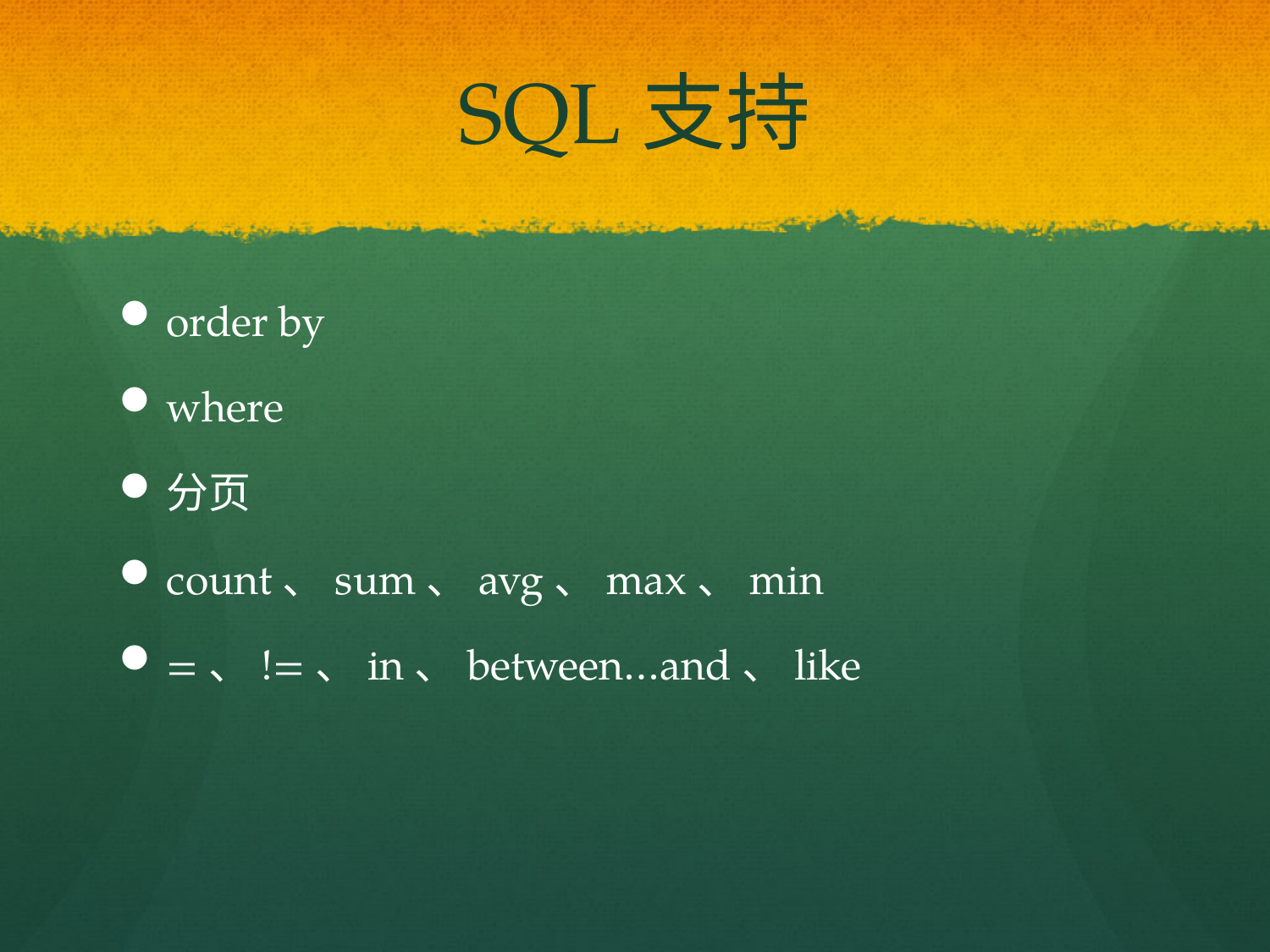

# SQL支持
order by
where
分页
count、sum、avg、max、min
=、!=、in、between…and、like